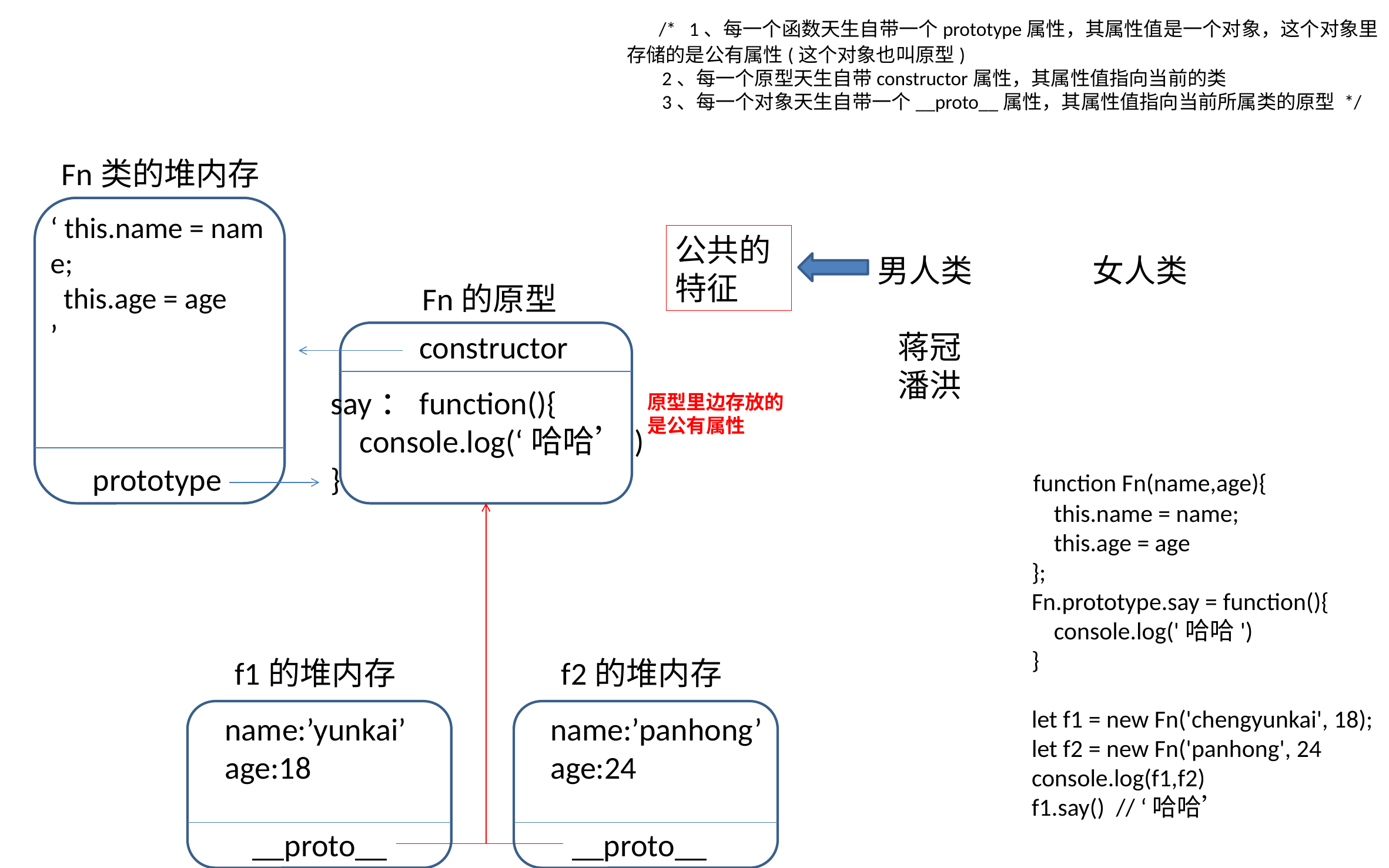

/*   1、每一个函数天生自带一个prototype属性，其属性值是一个对象，这个对象里存储的是公有属性(这个对象也叫原型)
        2、每一个原型天生自带constructor属性，其属性值指向当前的类
        3、每一个对象天生自带一个__proto__属性，其属性值指向当前所属类的原型 */

Fn类的堆内存

‘ this.name = name;
  this.age = age
’
公共的特征
男人类
女人类

Fn的原型

constructor
蒋冠
潘洪
say：function(){
    console.log(‘哈哈’)
}
原型里边存放的是公有属性
prototype
        function Fn(name,age){
            this.name = name;
            this.age = age
        };
        Fn.prototype.say = function(){
            console.log('哈哈')
        }
        let f1 = new Fn('chengyunkai', 18);
        let f2 = new Fn('panhong', 24
        console.log(f1,f2)
        f1.say()  // ‘哈哈’

f1的堆内存
f2的堆内存

name:’yunkai’
age:18

name:’panhong’
age:24
__proto__
__proto__